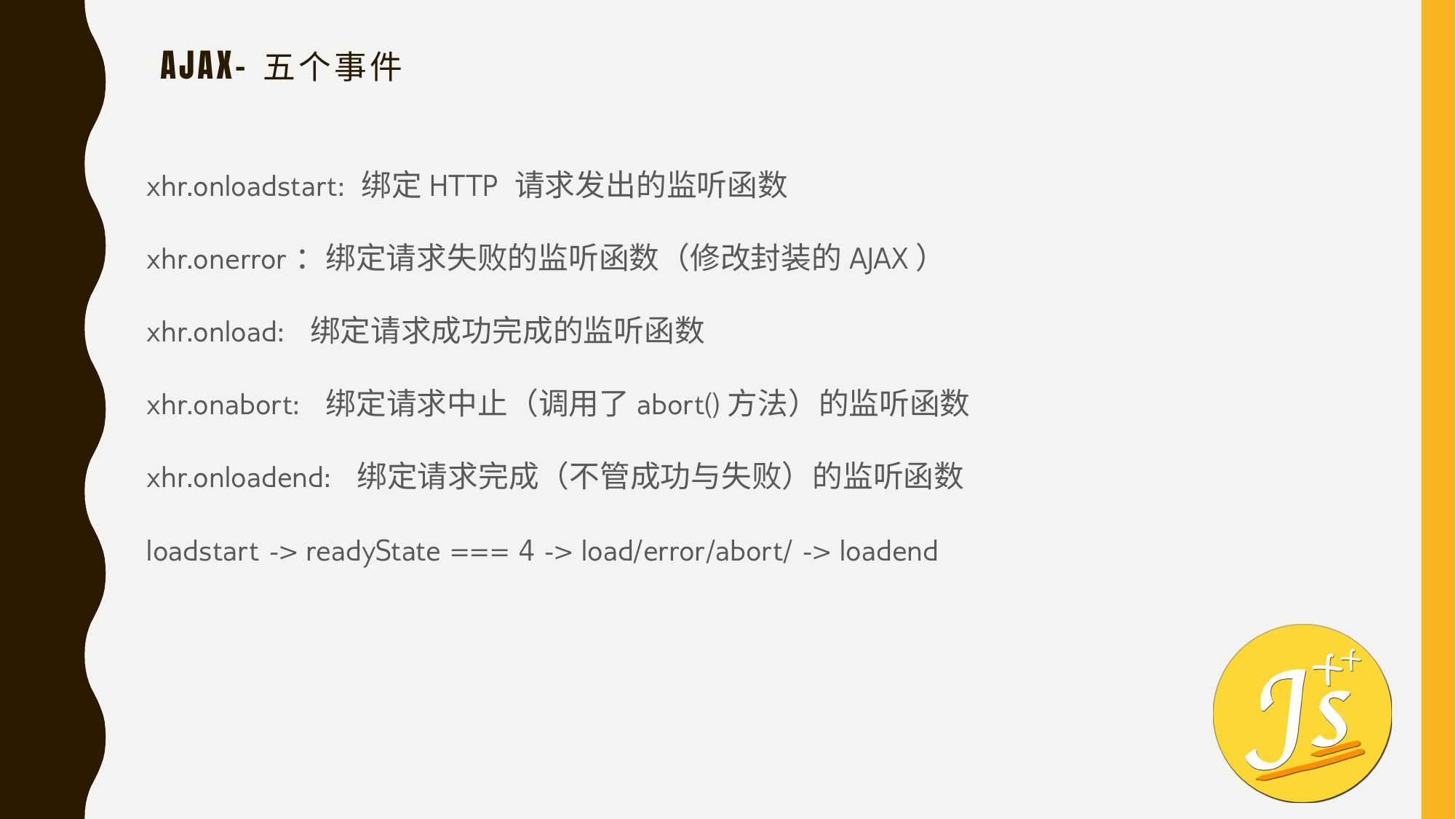

# AJAX- 五个事件
xhr.onloadstart: 绑定HTTP 请求发出的监听函数

xhr.onerror：绑定请求失败的监听函数（修改封装的AJAX）

xhr.onload:  绑定请求成功完成的监听函数

xhr.onabort:  绑定请求中止（调用了abort()方法）的监听函数

xhr.onloadend:  绑定请求完成（不管成功与失败）的监听函数

loadstart -> readyState === 4 -> load/error/abort/ -> loadend